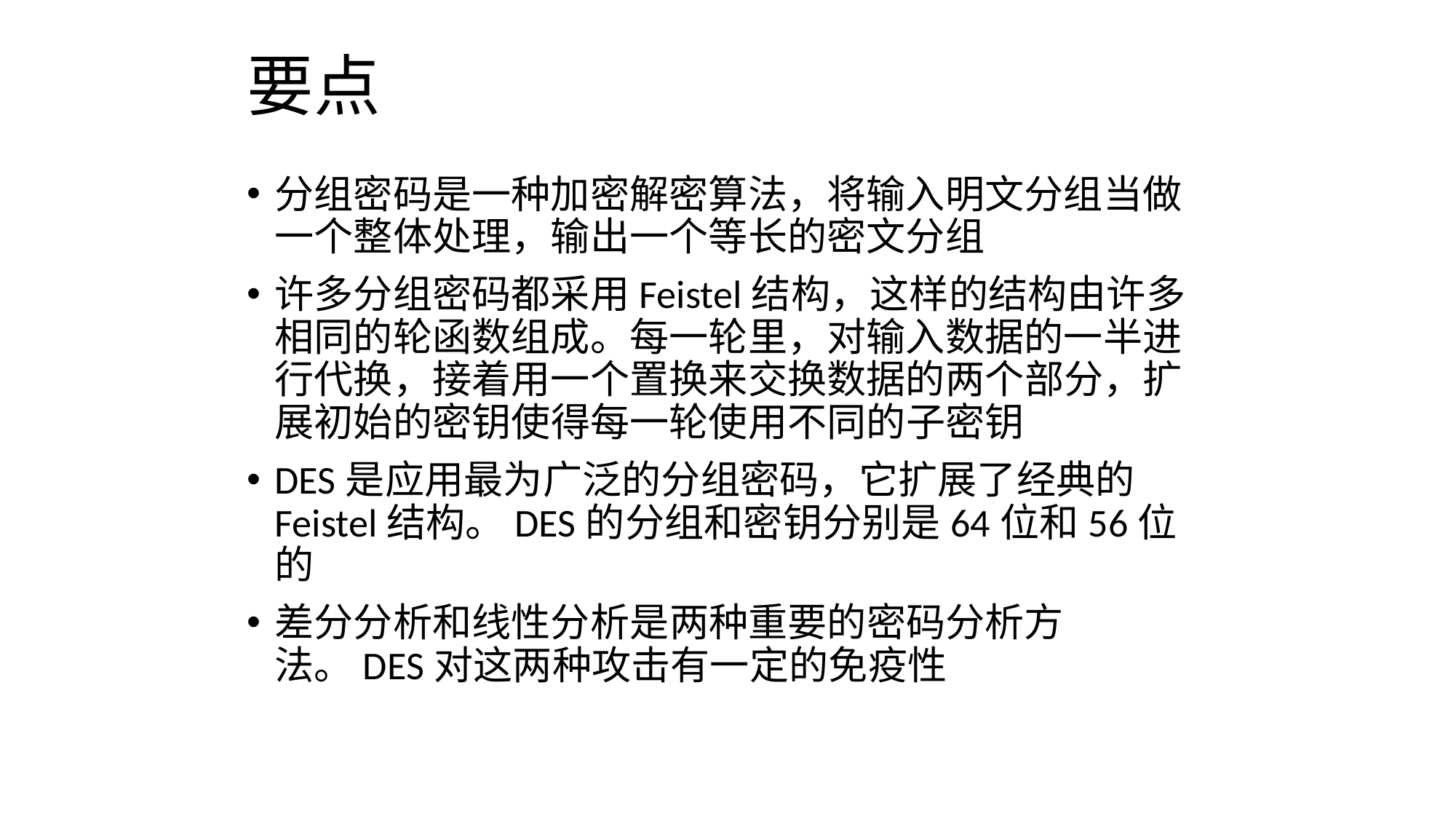

# 要点
分组密码是一种加密解密算法，将输入明文分组当做一个整体处理，输出一个等长的密文分组
许多分组密码都采用Feistel结构，这样的结构由许多相同的轮函数组成。每一轮里，对输入数据的一半进行代换，接着用一个置换来交换数据的两个部分，扩展初始的密钥使得每一轮使用不同的子密钥
DES是应用最为广泛的分组密码，它扩展了经典的Feistel结构。DES的分组和密钥分别是64位和56位的
差分分析和线性分析是两种重要的密码分析方法。DES对这两种攻击有一定的免疫性